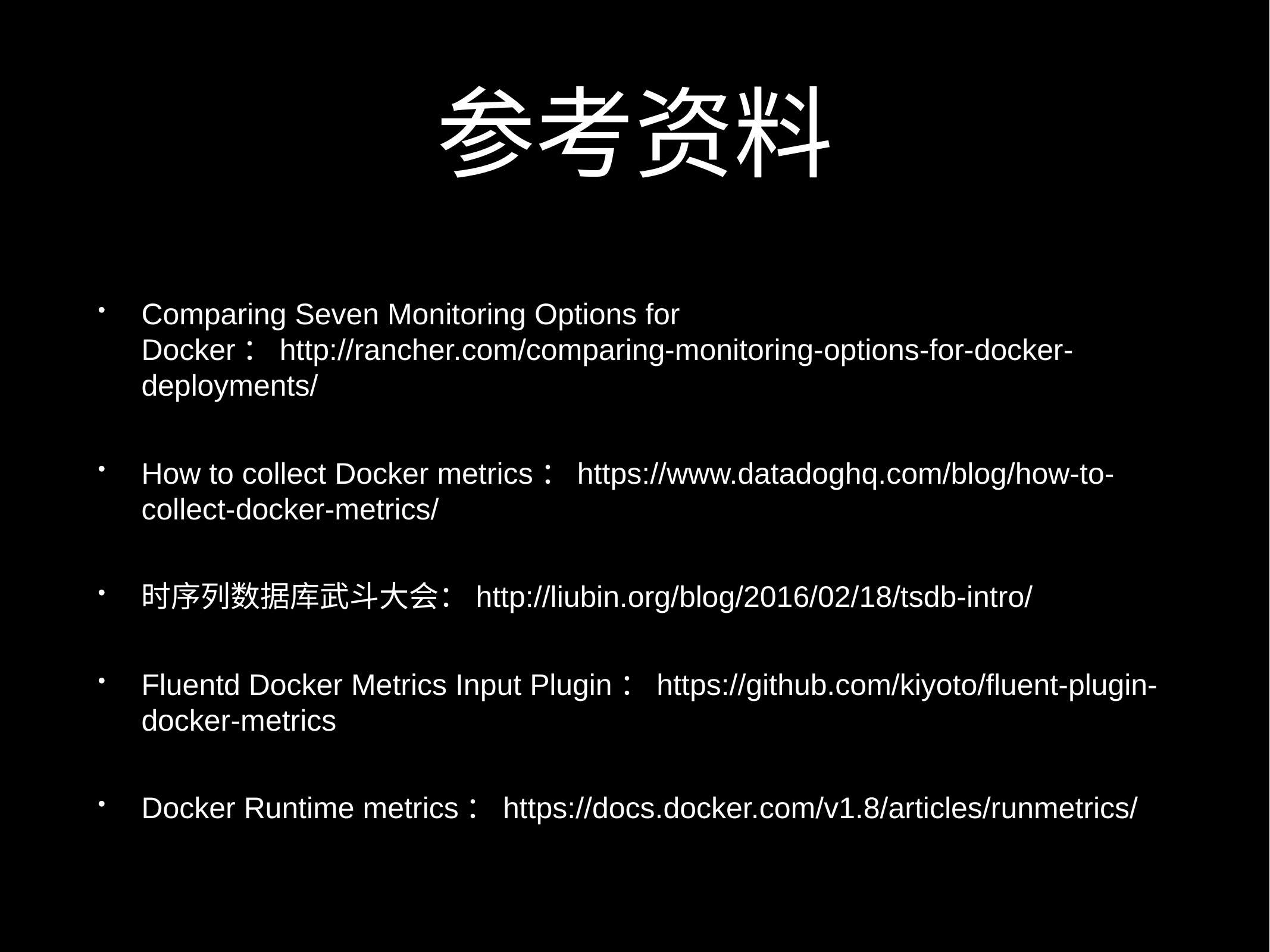

# 参考资料
Comparing Seven Monitoring Options for Docker：http://rancher.com/comparing-monitoring-options-for-docker-deployments/
How to collect Docker metrics：https://www.datadoghq.com/blog/how-to-collect-docker-metrics/
时序列数据库武斗大会：http://liubin.org/blog/2016/02/18/tsdb-intro/
Fluentd Docker Metrics Input Plugin：https://github.com/kiyoto/fluent-plugin-docker-metrics
Docker Runtime metrics：https://docs.docker.com/v1.8/articles/runmetrics/